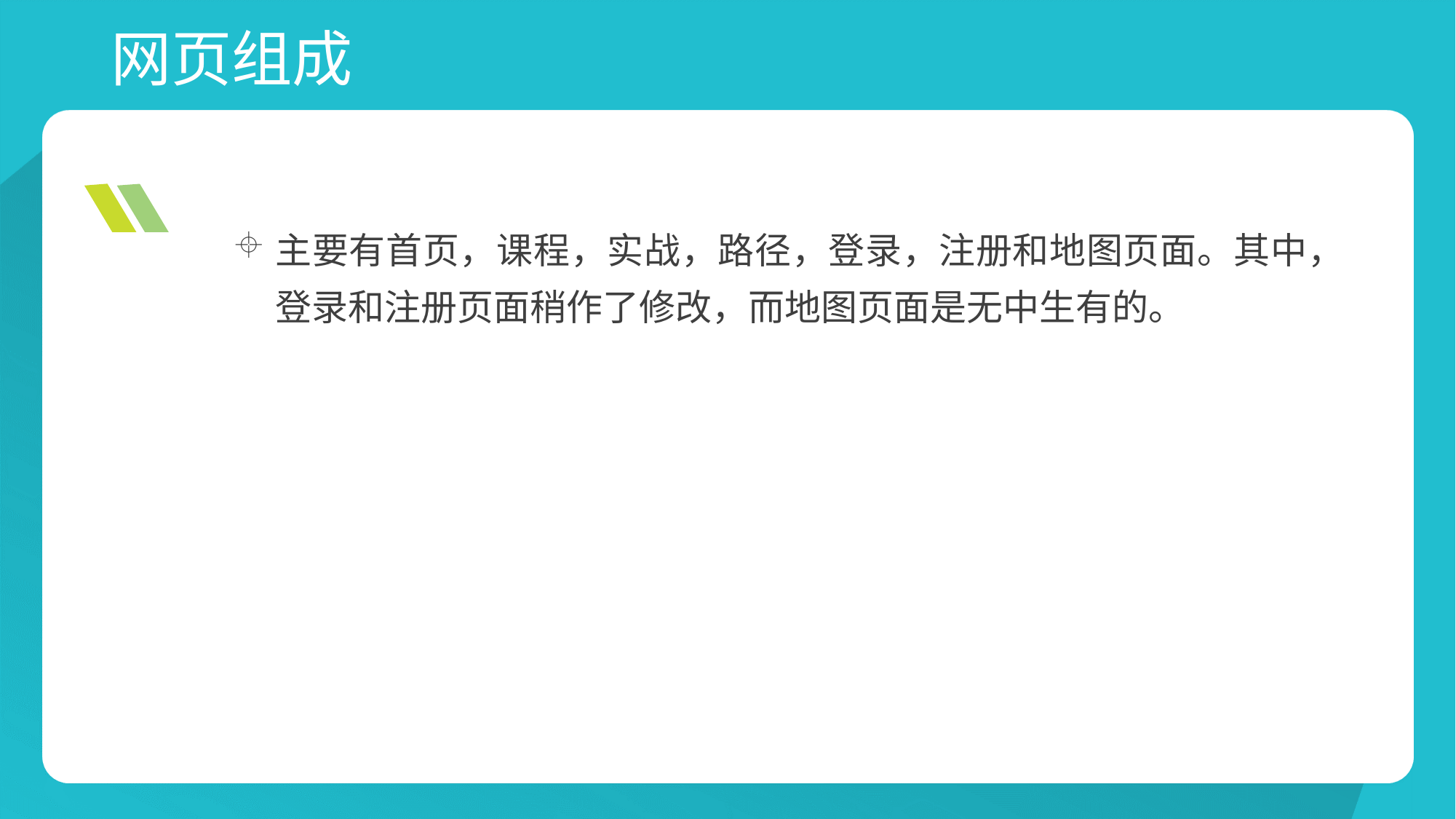

# 网页组成

主要有首页，课程，实战，路径，登录，注册和地图页面。其中，登录和注册页面稍作了修改，而地图页面是无中生有的。